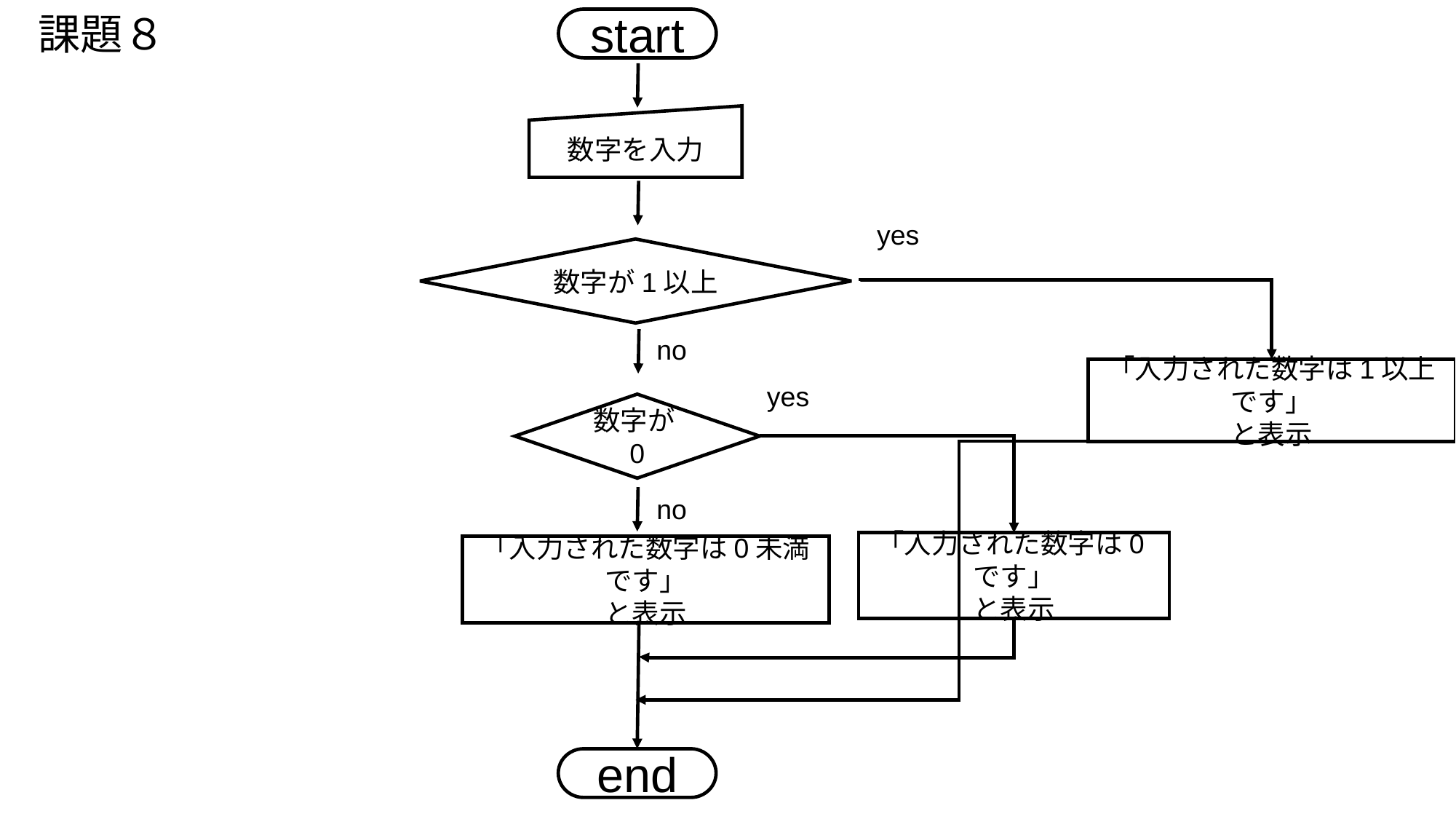

# 課題８
start
数字を入力
yes
数字が1以上
no
「入力された数字は1以上です」
と表示
yes
数字が0
no
「入力された数字は0です」
と表示
「入力された数字は0未満です」
と表示
end